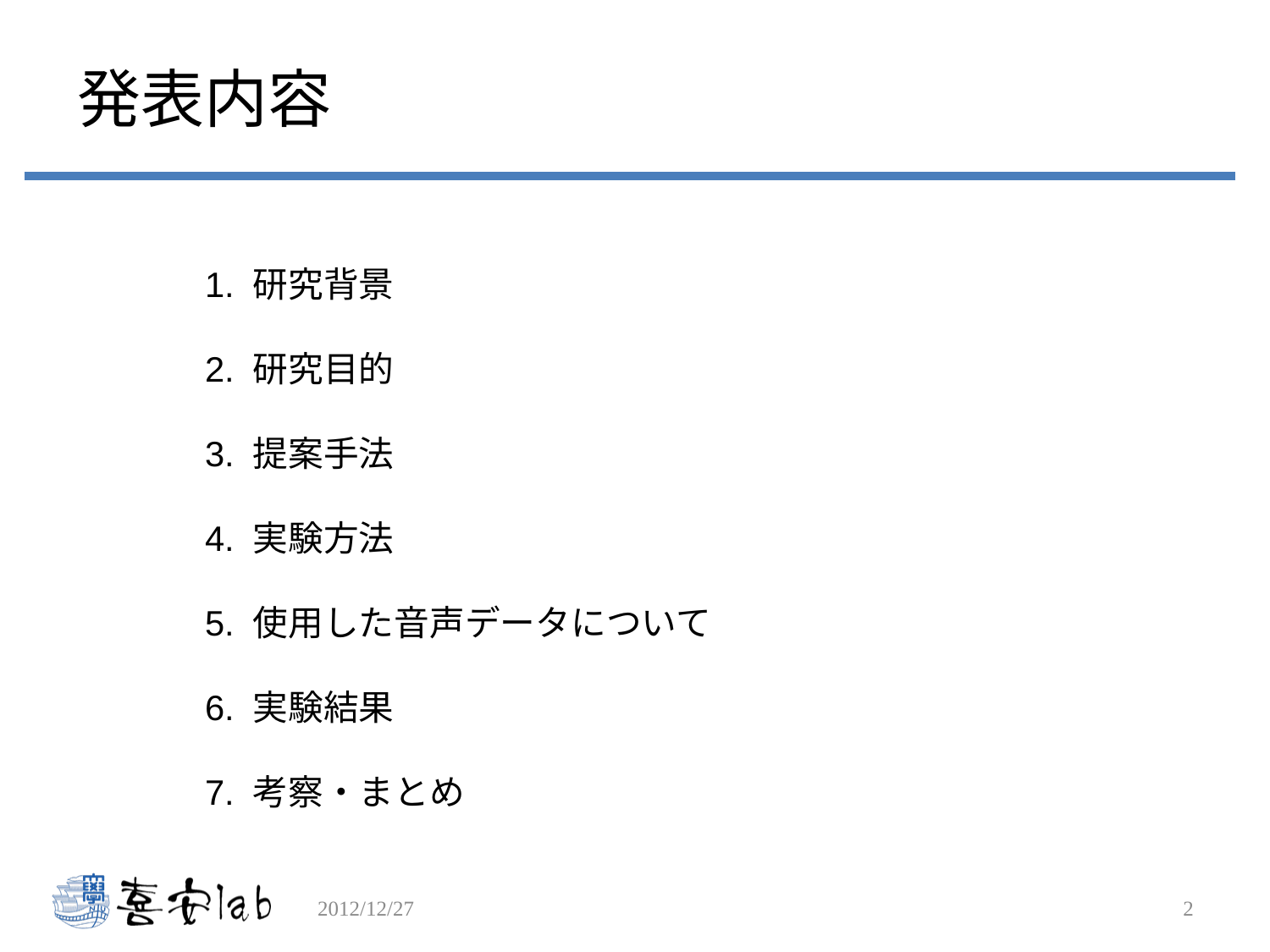

# 発表内容
研究背景

研究目的

提案手法

実験方法

使用した音声データについて

実験結果

考察・まとめ

2012/12/27
2